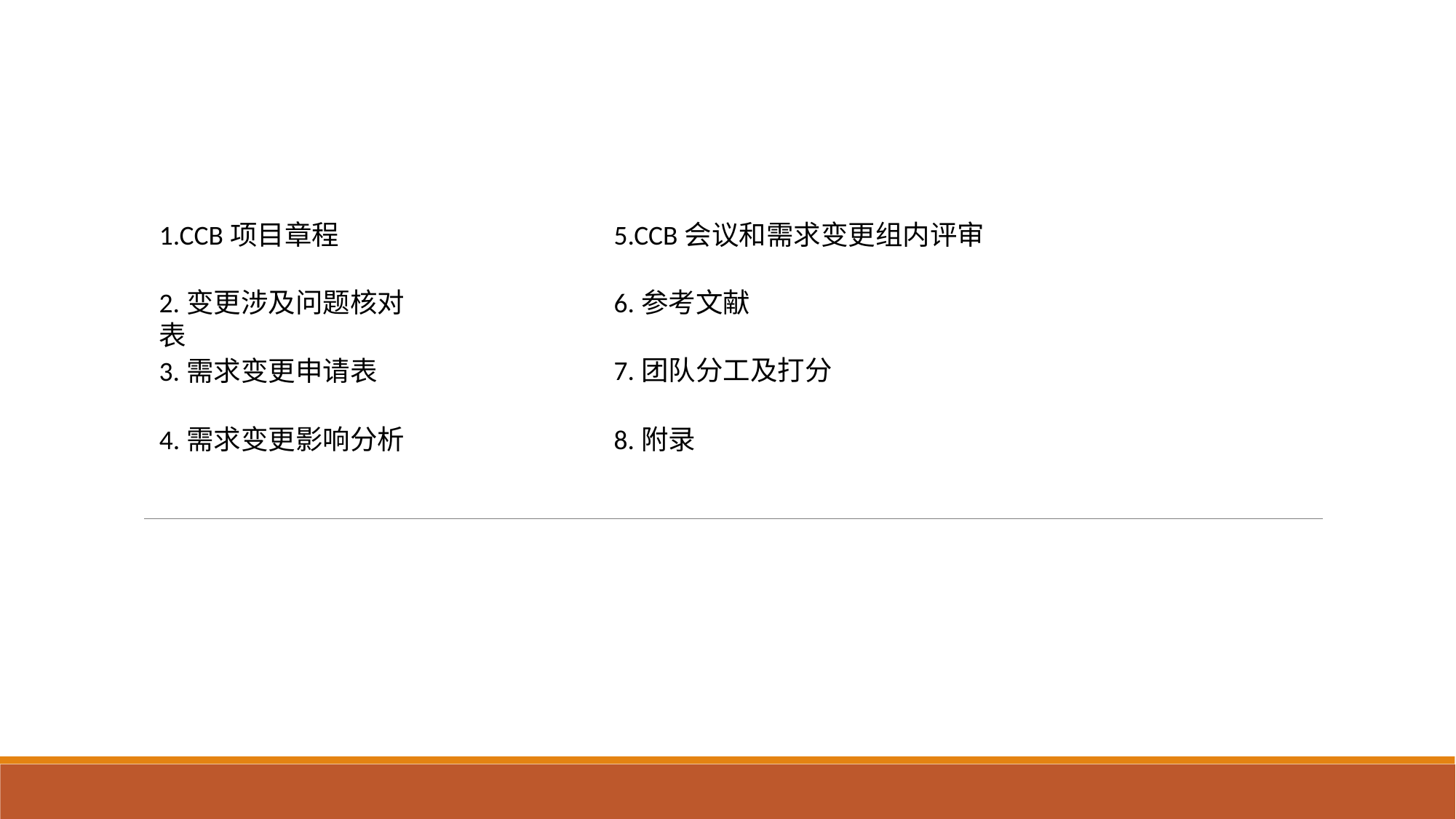

1.CCB项目章程
5.CCB会议和需求变更组内评审
2.变更涉及问题核对表
6.参考文献
7.团队分工及打分
3.需求变更申请表
4.需求变更影响分析
8.附录